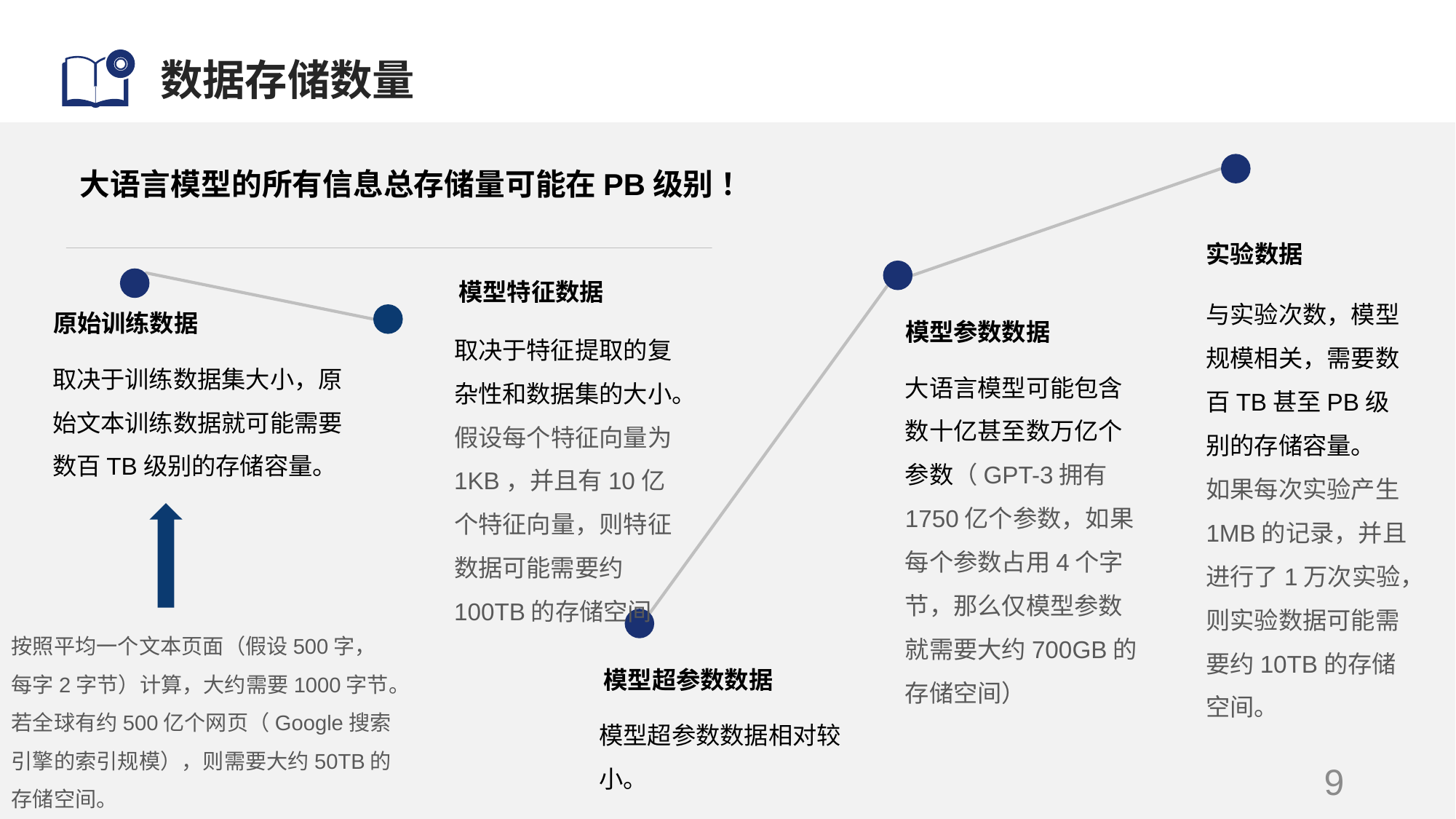

# 数据存储数量

大语言模型的所有信息总存储量可能在PB级别 ！
实验数据

模型特征数据
与实验次数，模型规模相关，需要数百TB甚至PB级别的存储容量。
如果每次实验产生1MB的记录，并且进行了1万次实验，则实验数据可能需要约10TB的存储空间。

原始训练数据

模型参数数据
取决于特征提取的复杂性和数据集的大小。
假设每个特征向量为1KB，并且有10亿个特征向量，则特征数据可能需要约100TB的存储空间
取决于训练数据集大小，原始文本训练数据就可能需要数百TB级别的存储容量。
大语言模型可能包含数十亿甚至数万亿个参数（GPT-3拥有1750亿个参数，如果每个参数占用4个字节，那么仅模型参数就需要大约700GB的存储空间）

按照平均一个文本页面（假设500字，每字2字节）计算，大约需要1000字节。若全球有约500亿个网页（Google搜索引擎的索引规模），则需要大约50TB的存储空间。
模型超参数数据
模型超参数数据相对较小。
9